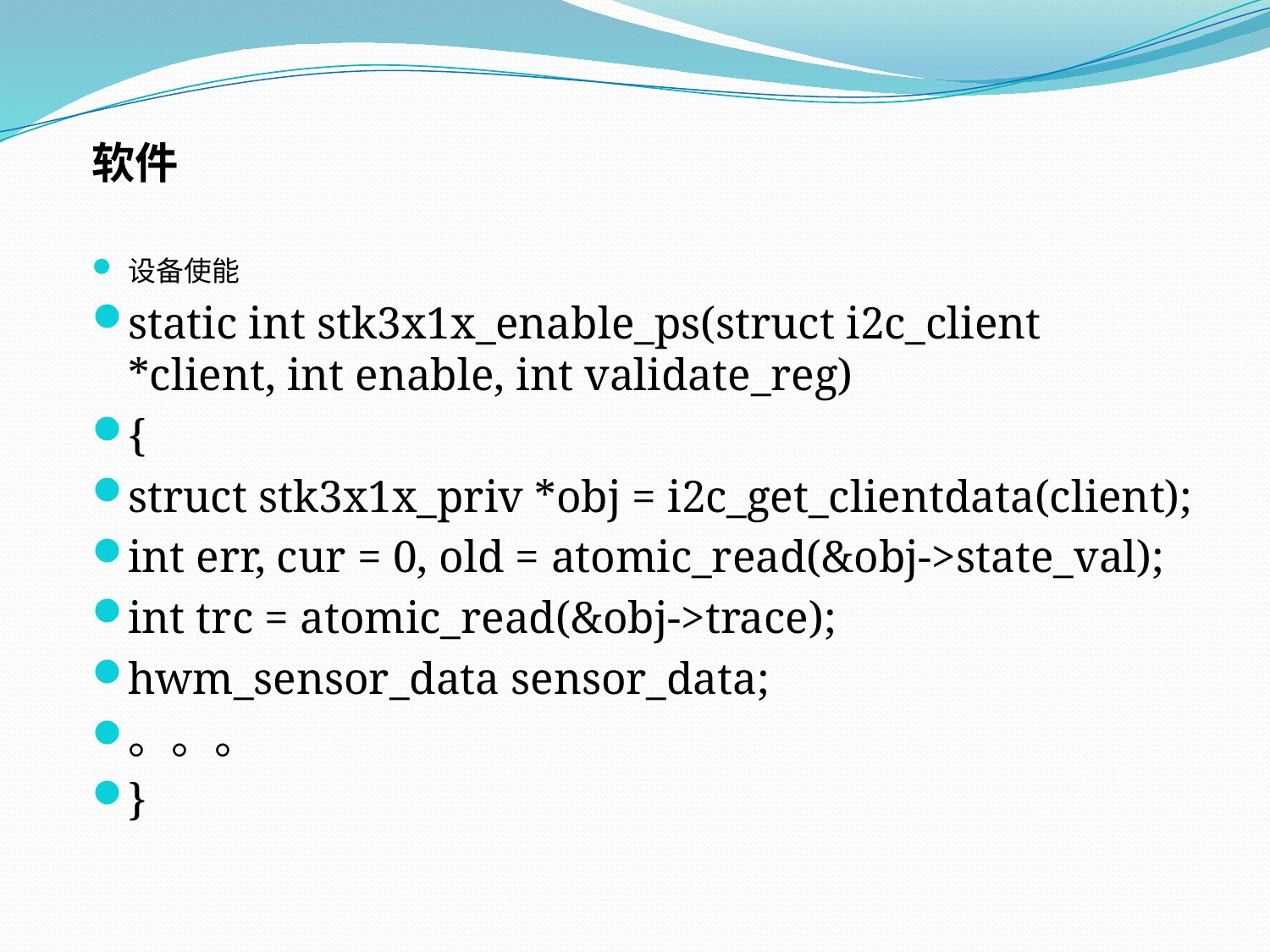

软件

设备使能
static int stk3x1x_enable_ps(struct i2c_client *client, int enable, int validate_reg)
{
	struct stk3x1x_priv *obj = i2c_get_clientdata(client);
	int err, cur = 0, old = atomic_read(&obj->state_val);
	int trc = atomic_read(&obj->trace);
	hwm_sensor_data sensor_data;
。。。
}